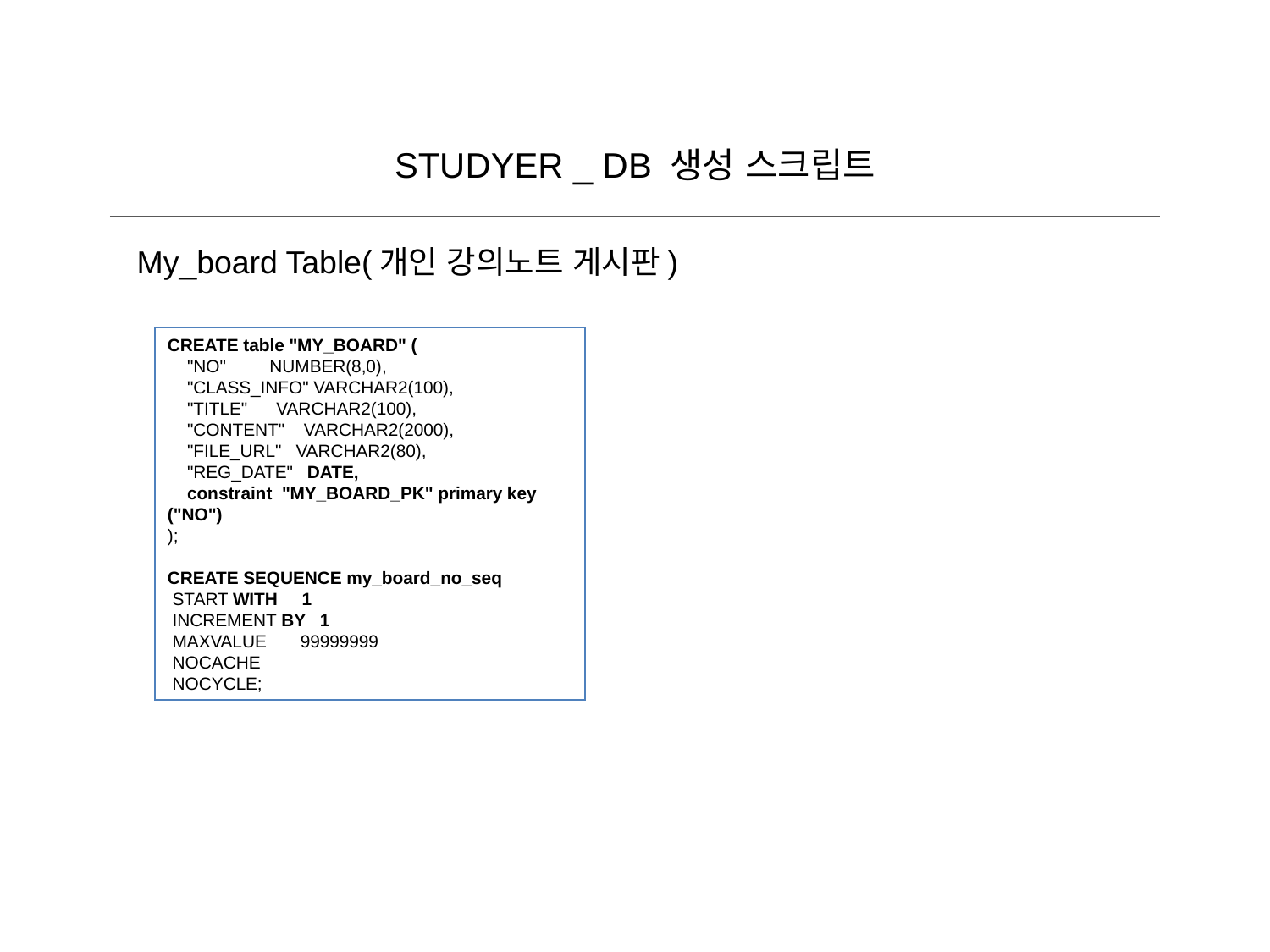

STUDYER _ DB 생성 스크립트
My_board Table(개인 강의노트 게시판)
CREATE table "MY_BOARD" (
    "NO"         NUMBER(8,0),
    "CLASS_INFO" VARCHAR2(100),
    "TITLE"      VARCHAR2(100),
    "CONTENT"    VARCHAR2(2000),
    "FILE_URL"   VARCHAR2(80),
    "REG_DATE"   DATE,
    constraint  "MY_BOARD_PK" primary key ("NO")
);

CREATE SEQUENCE my_board_no_seq
 START WITH     1
 INCREMENT BY   1
 MAXVALUE       99999999
 NOCACHE
 NOCYCLE;